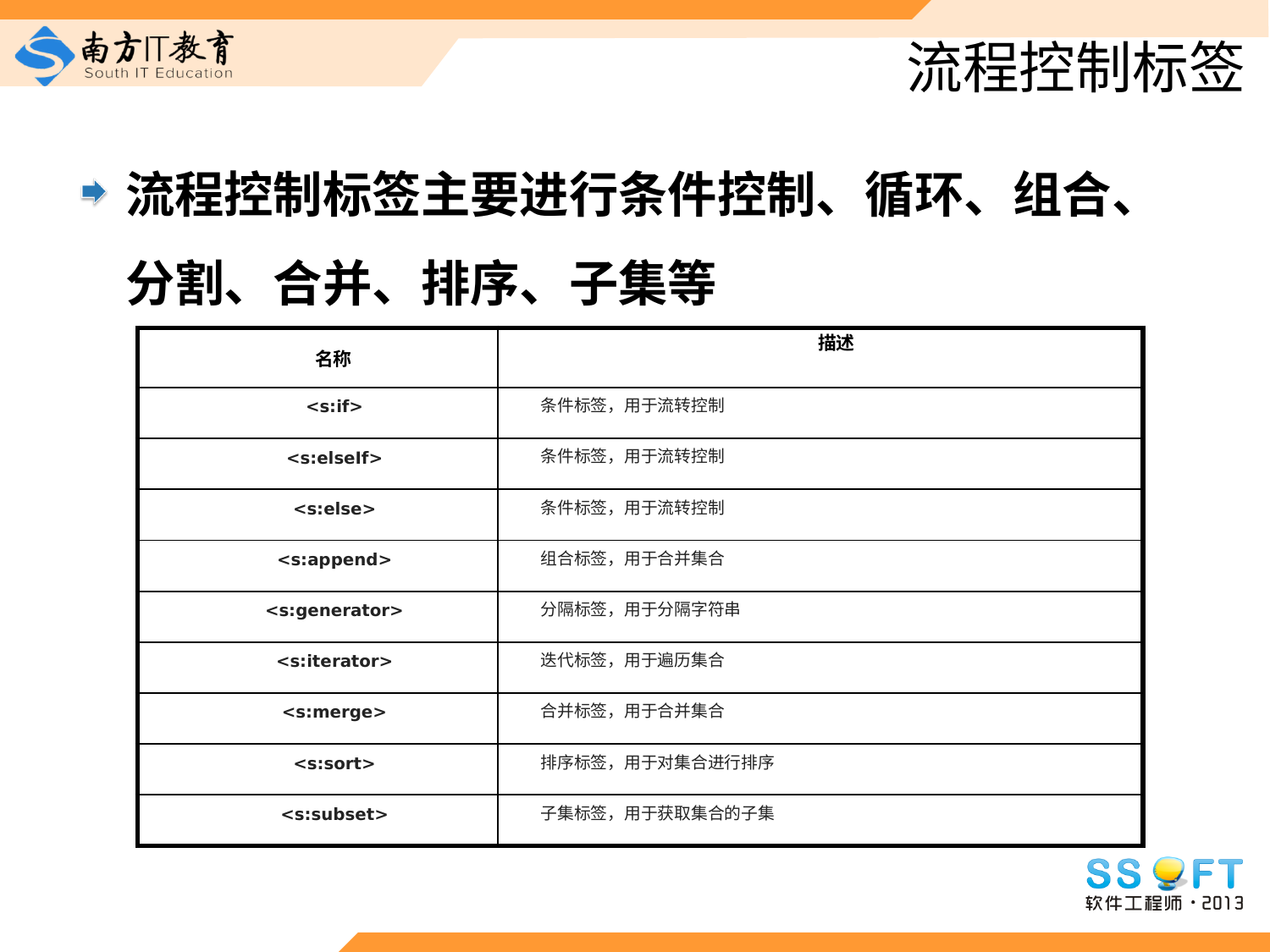

# 流程控制标签
流程控制标签主要进行条件控制、循环、组合、分割、合并、排序、子集等
| 名称 | 描述 |
| --- | --- |
| <s:if> | 条件标签，用于流转控制 |
| <s:elseIf> | 条件标签，用于流转控制 |
| <s:else> | 条件标签，用于流转控制 |
| <s:append> | 组合标签，用于合并集合 |
| <s:generator> | 分隔标签，用于分隔字符串 |
| <s:iterator> | 迭代标签，用于遍历集合 |
| <s:merge> | 合并标签，用于合并集合 |
| <s:sort> | 排序标签，用于对集合进行排序 |
| <s:subset> | 子集标签，用于获取集合的子集 |